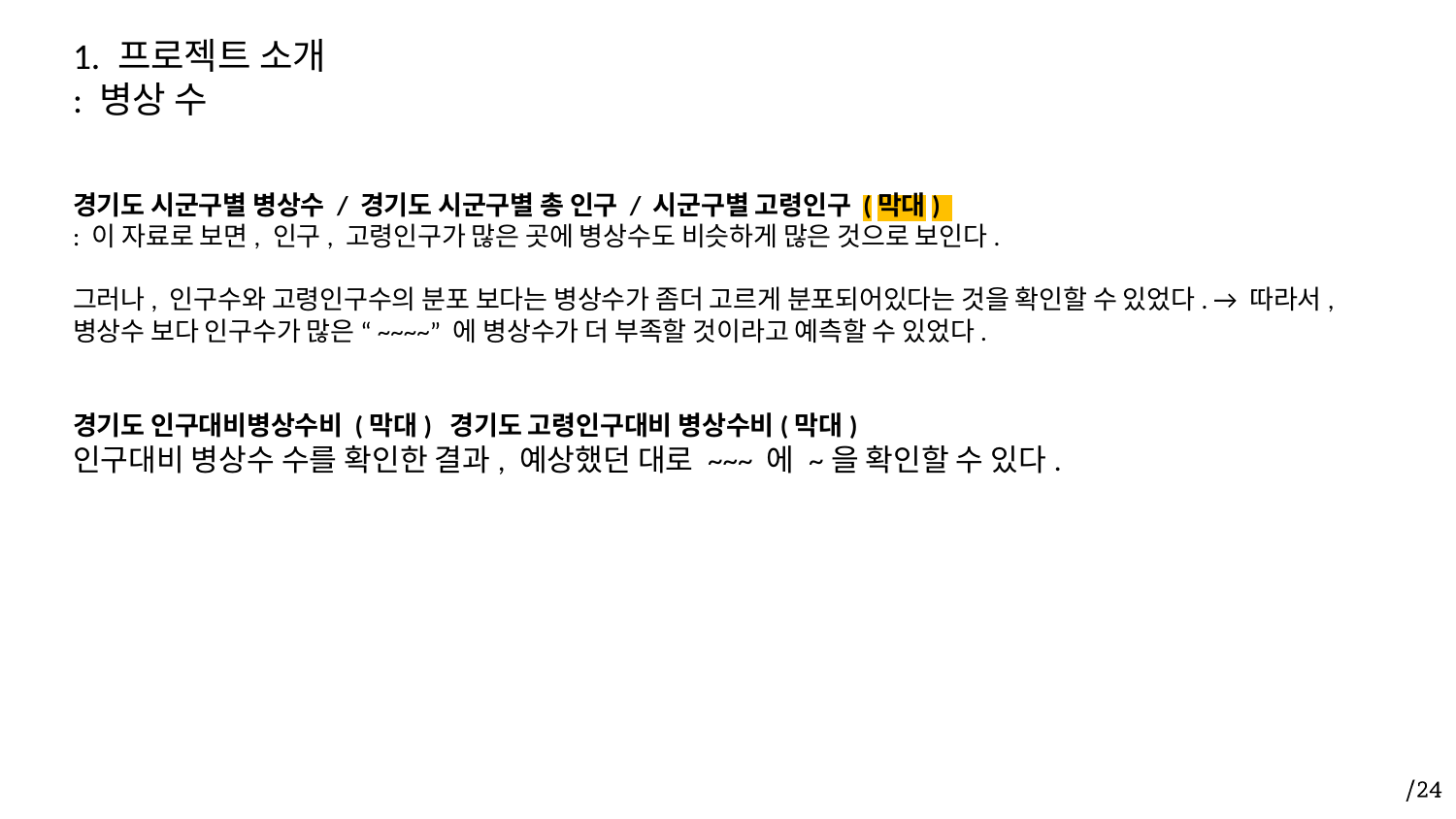

# 1. 프로젝트 소개 : 병상 수
경기도 시군구별 병상수 / 경기도 시군구별 총 인구 / 시군구별 고령인구 (막대)
: 이 자료로 보면, 인구, 고령인구가 많은 곳에 병상수도 비슷하게 많은 것으로 보인다.

그러나, 인구수와 고령인구수의 분포 보다는 병상수가 좀더 고르게 분포되어있다는 것을 확인할 수 있었다. → 따라서, 병상수 보다 인구수가 많은 “~~~~” 에 병상수가 더 부족할 것이라고 예측할 수 있었다.

경기도 인구대비병상수비 (막대)  경기도 고령인구대비 병상수비(막대)
인구대비 병상수 수를 확인한 결과, 예상했던 대로 ~~~ 에 ~을 확인할 수 있다.